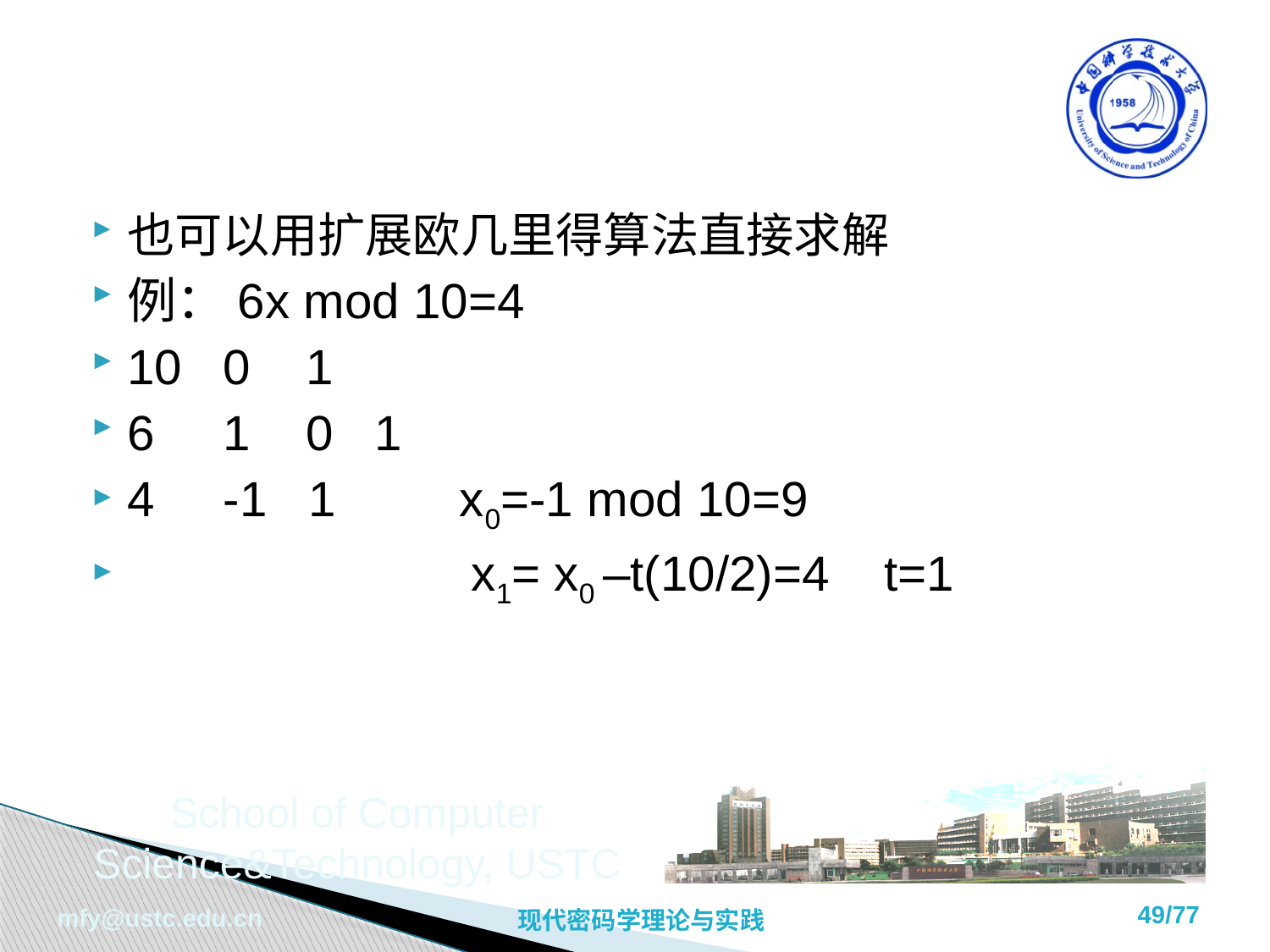

#
也可以用扩展欧几里得算法直接求解
例：6x mod 10=4
10   0    1
6     1    0   1
4     -1   1         x0=-1 mod 10=9
                         x1= x0 –t(10/2)=4    t=1